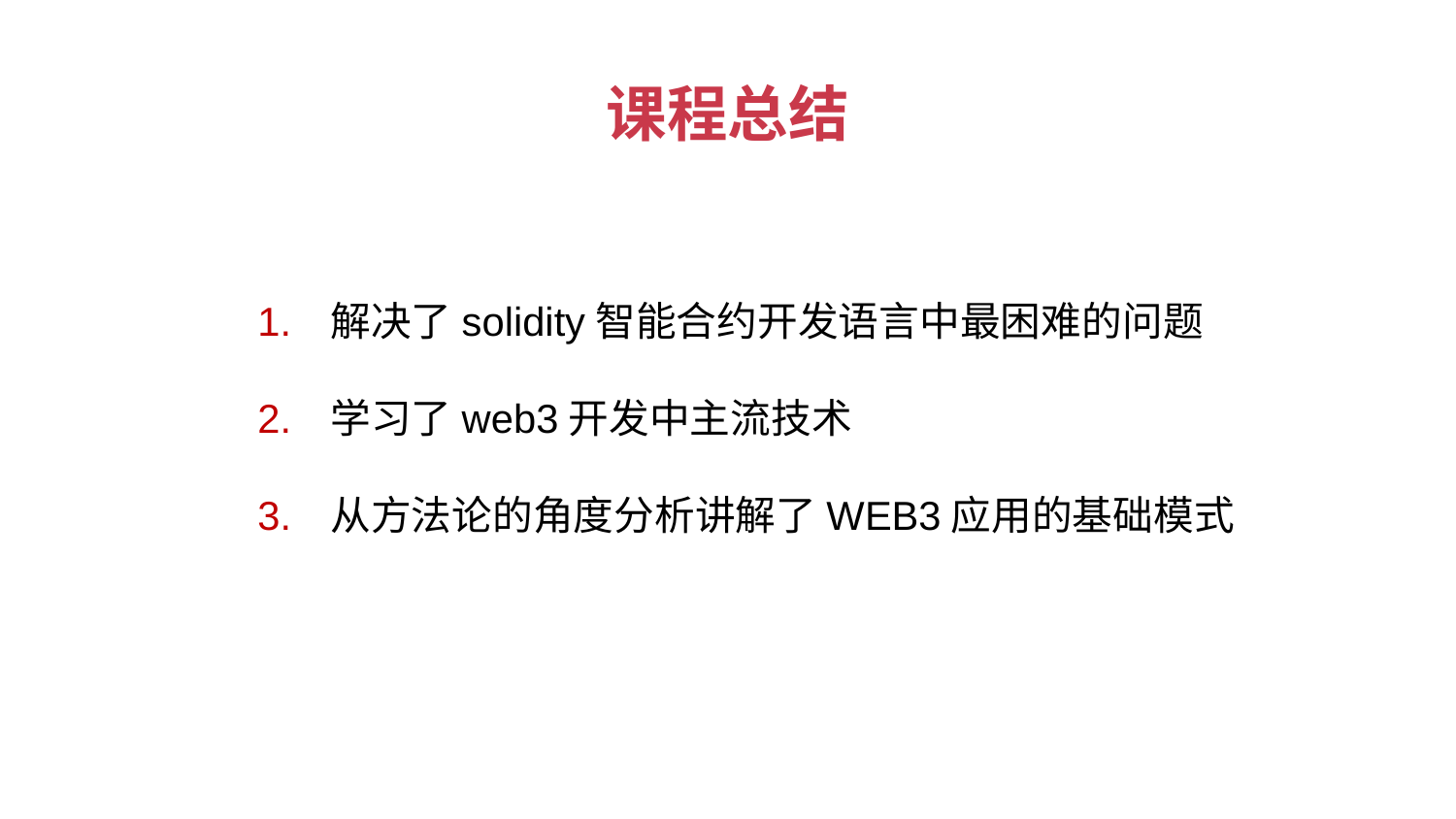

课程总结
解决了solidity智能合约开发语言中最困难的问题
学习了web3开发中主流技术
从方法论的角度分析讲解了WEB3应用的基础模式